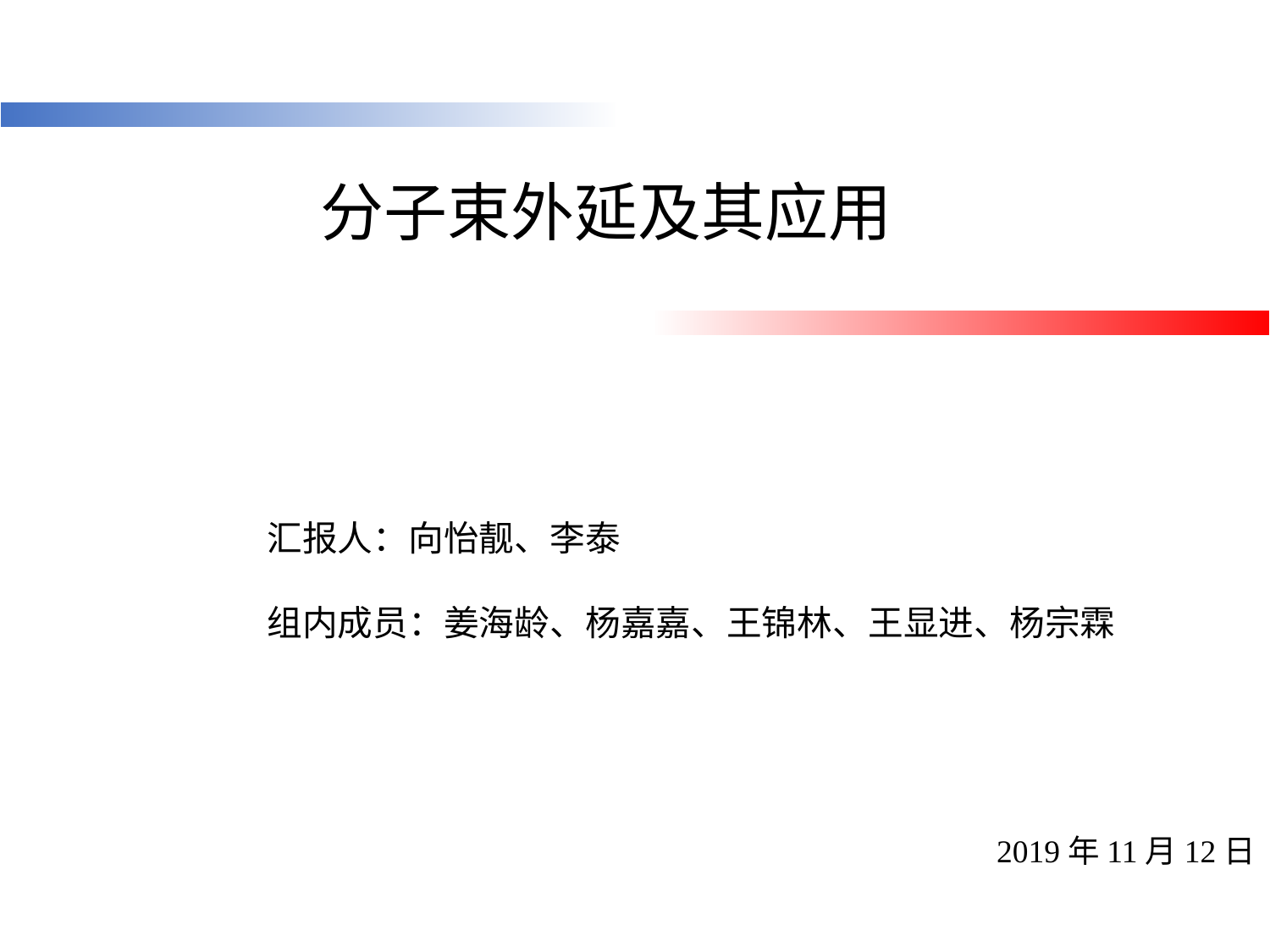

分子束外延及其应用

汇报人：向怡靓、李泰

组内成员：姜海龄、杨嘉嘉、王锦林、王显进、杨宗霖
2019年11月12日